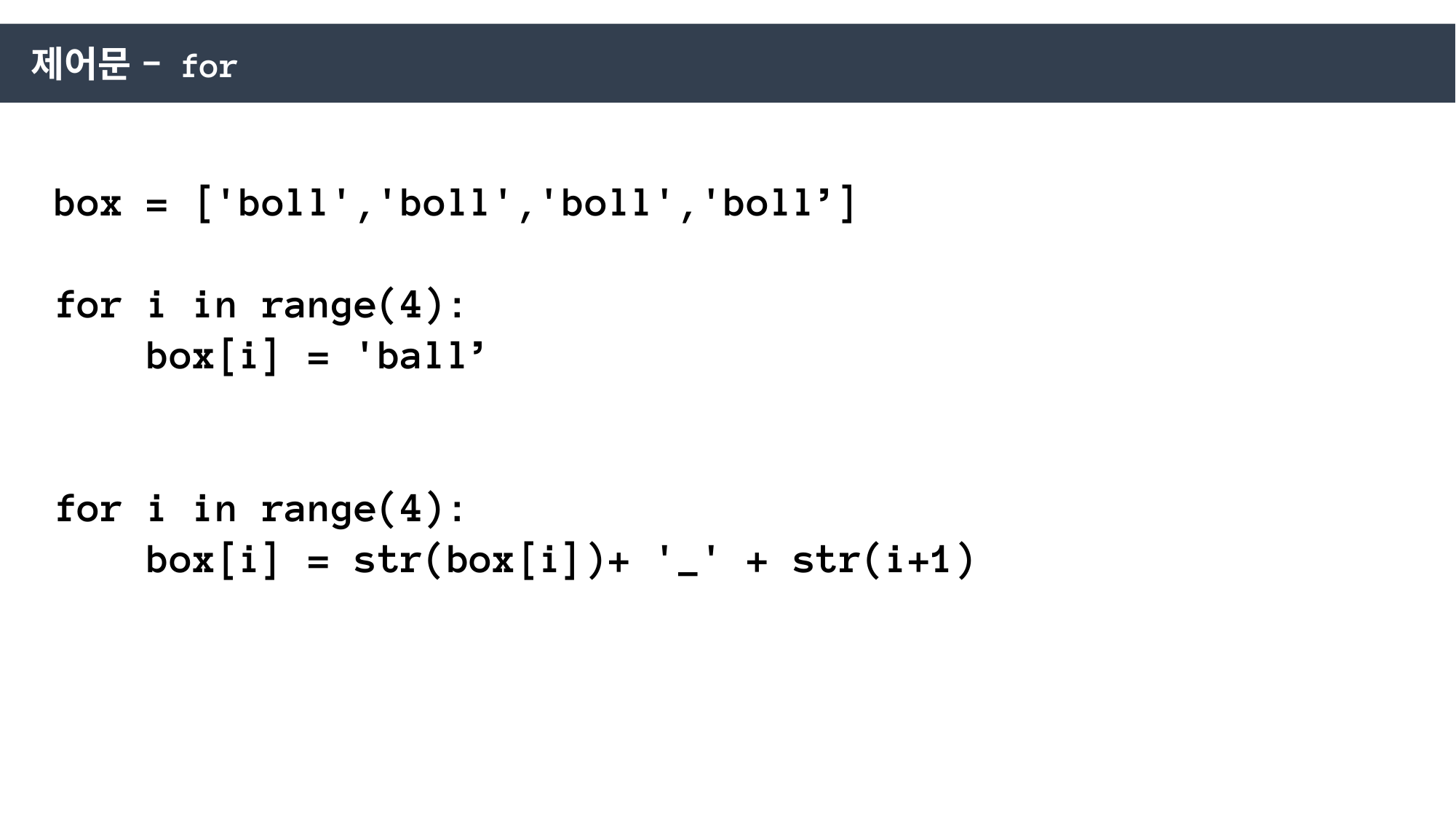

제어문 – for

box = ['boll','boll','boll','boll’]

for i in range(4):
    box[i] = 'ball’

for i in range(4):
    box[i] = str(box[i])+ '_' + str(i+1)